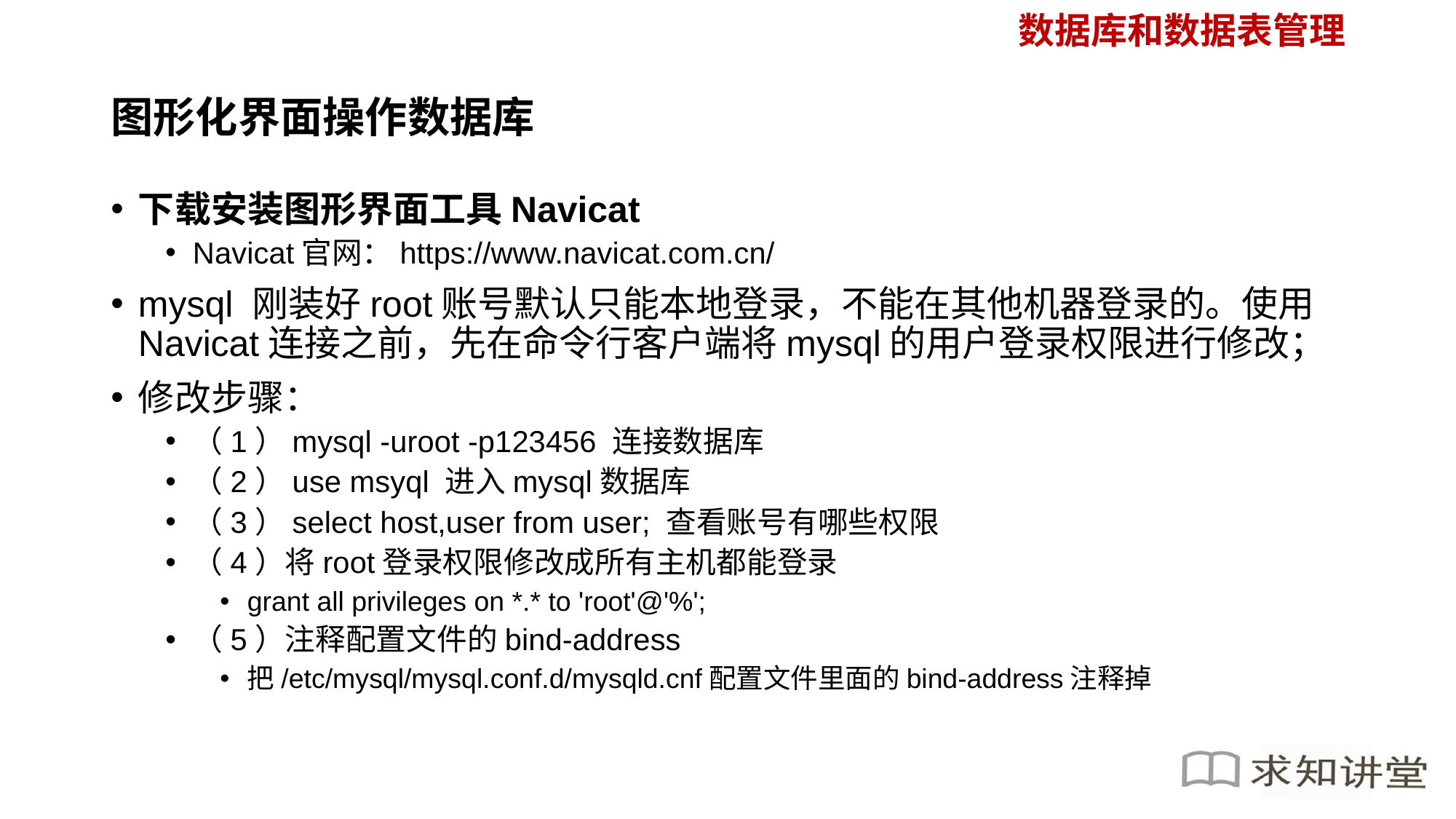

数据库和数据表管理
# 图形化界面操作数据库
下载安装图形界面工具Navicat
Navicat官网：https://www.navicat.com.cn/
mysql 刚装好root账号默认只能本地登录，不能在其他机器登录的。使用Navicat连接之前，先在命令行客户端将mysql的用户登录权限进行修改；
修改步骤：
（1）mysql -uroot -p123456 连接数据库
（2）use msyql 进入mysql数据库
（3）select host,user from user; 查看账号有哪些权限
（4）将root登录权限修改成所有主机都能登录
grant all privileges on *.* to 'root'@'%';
（5）注释配置文件的bind-address
把/etc/mysql/mysql.conf.d/mysqld.cnf配置文件里面的bind-address注释掉